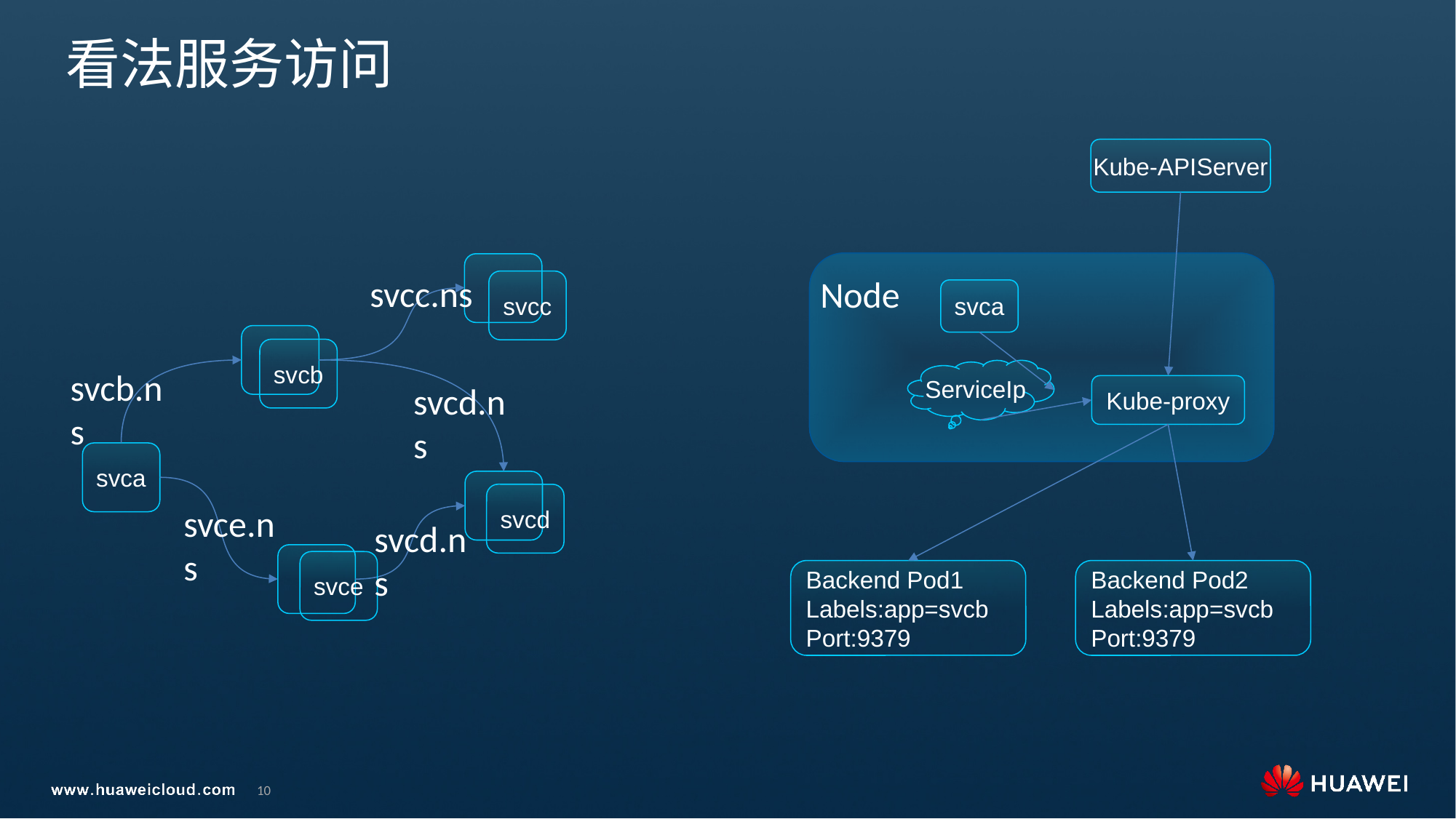

看法服务访问
Kube-APIServer

svcc.ns
Node
svcc
svca

svcb
svcb.ns
ServiceIp

svcd.ns
Kube-proxy
svca

svcd
svce.ns
svcd.ns

svce
Backend Pod1
Labels:app=svcb
Port:9379
Backend Pod2
Labels:app=svcb
Port:9379